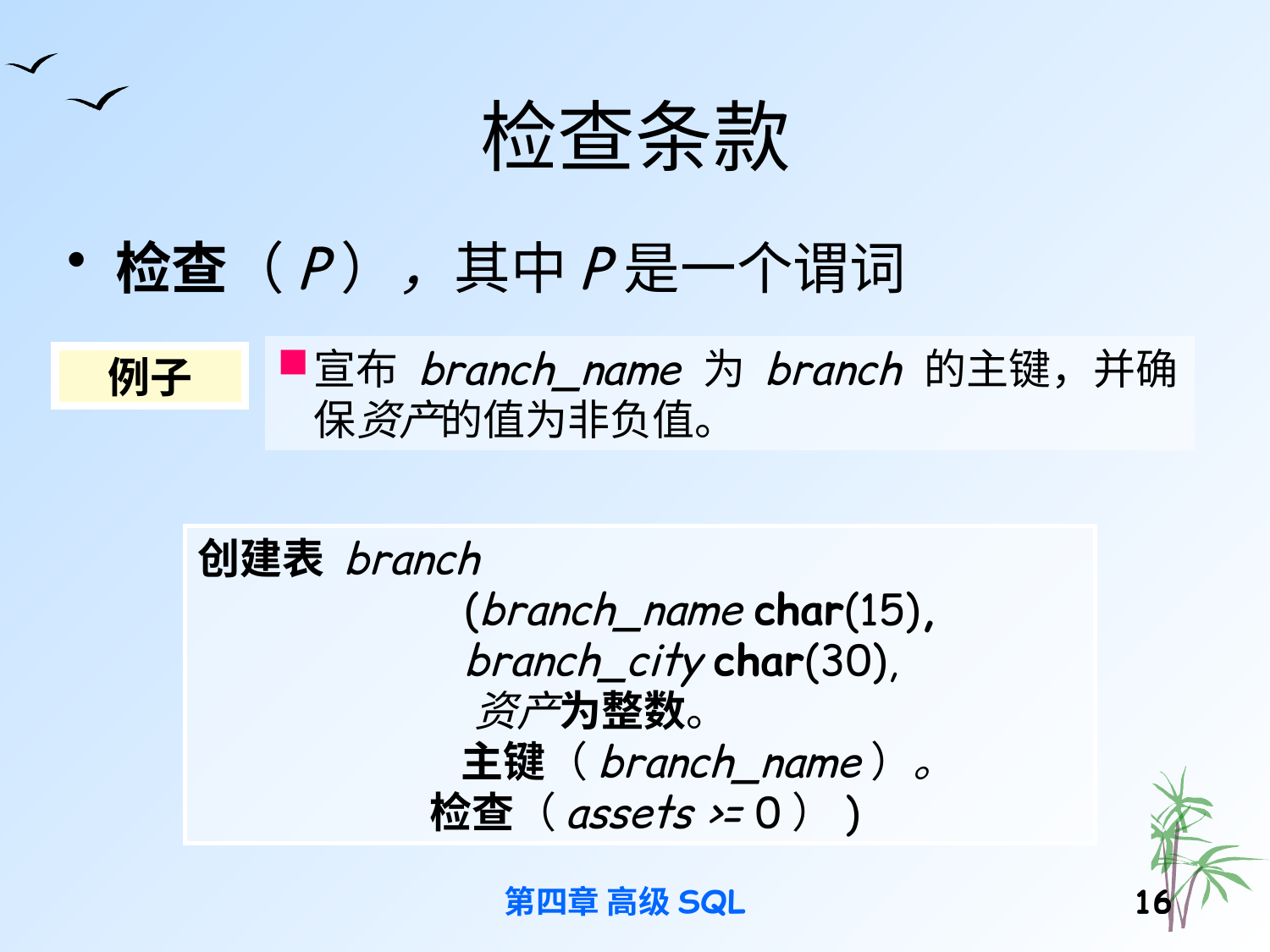

# 检查条款
检查（P），其中P是一个谓词
宣布 branch_name 为 branch 的主键，并确保资产的值为非负值。
例子
创建表 branch
		 (branch_name char(15),
		 branch_city char(30),
		 资产为整数。
		 主键（branch_name）。
	           检查（assets >= 0）)
第四章 高级SQL
16